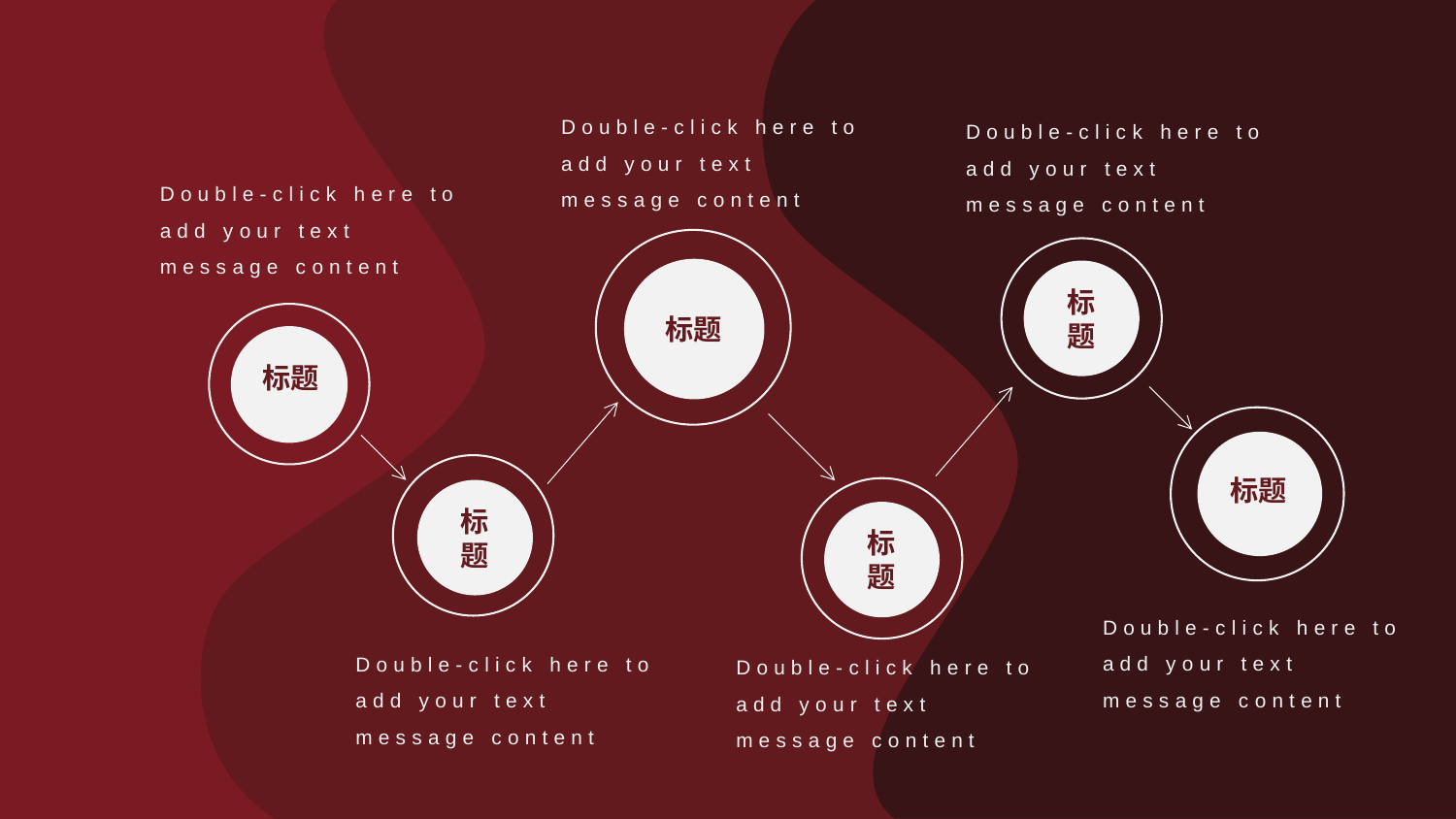

Double-click here to add your text message content
Double-click here to add your text message content
Double-click here to add your text message content

标题

标题

标题

标题

标题

标题
Double-click here to add your text message content
Double-click here to add your text message content
Double-click here to add your text message content